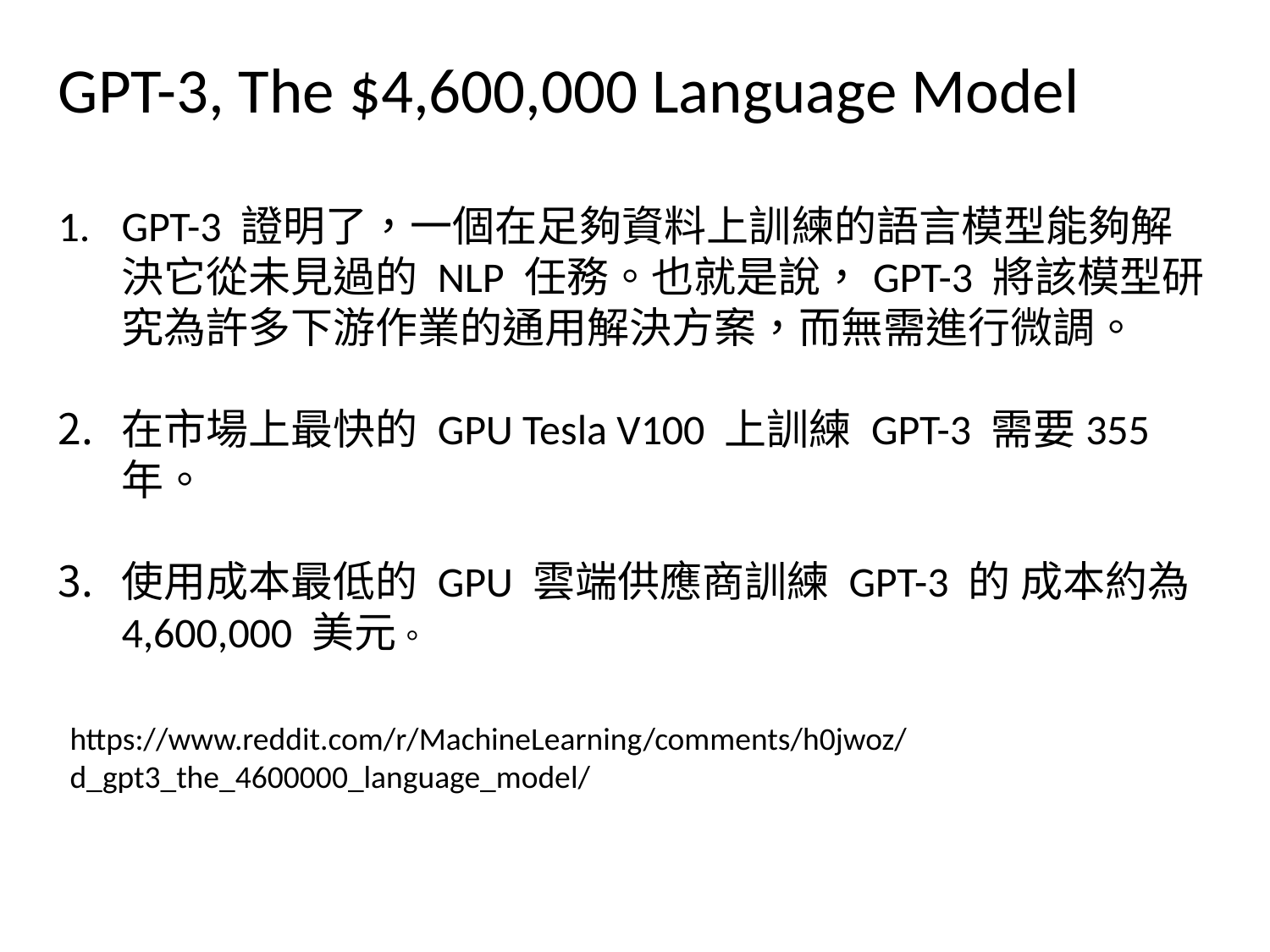

# GPT-3, The $4,600,000 Language Model
GPT-3 證明了，一個在足夠資料上訓練的語言模型能夠解決它從未見過的 NLP 任務。也就是說，GPT-3 將該模型研究為許多下游作業的通用解決方案，而無需進行微調。

在市場上最快的 GPU Tesla V100 上訓練 GPT-3 需要355 年。

使用成本最低的 GPU 雲端供應商訓練 GPT-3 的 成本約為4,600,000 美元。
https://www.reddit.com/r/MachineLearning/comments/h0jwoz/d_gpt3_the_4600000_language_model/